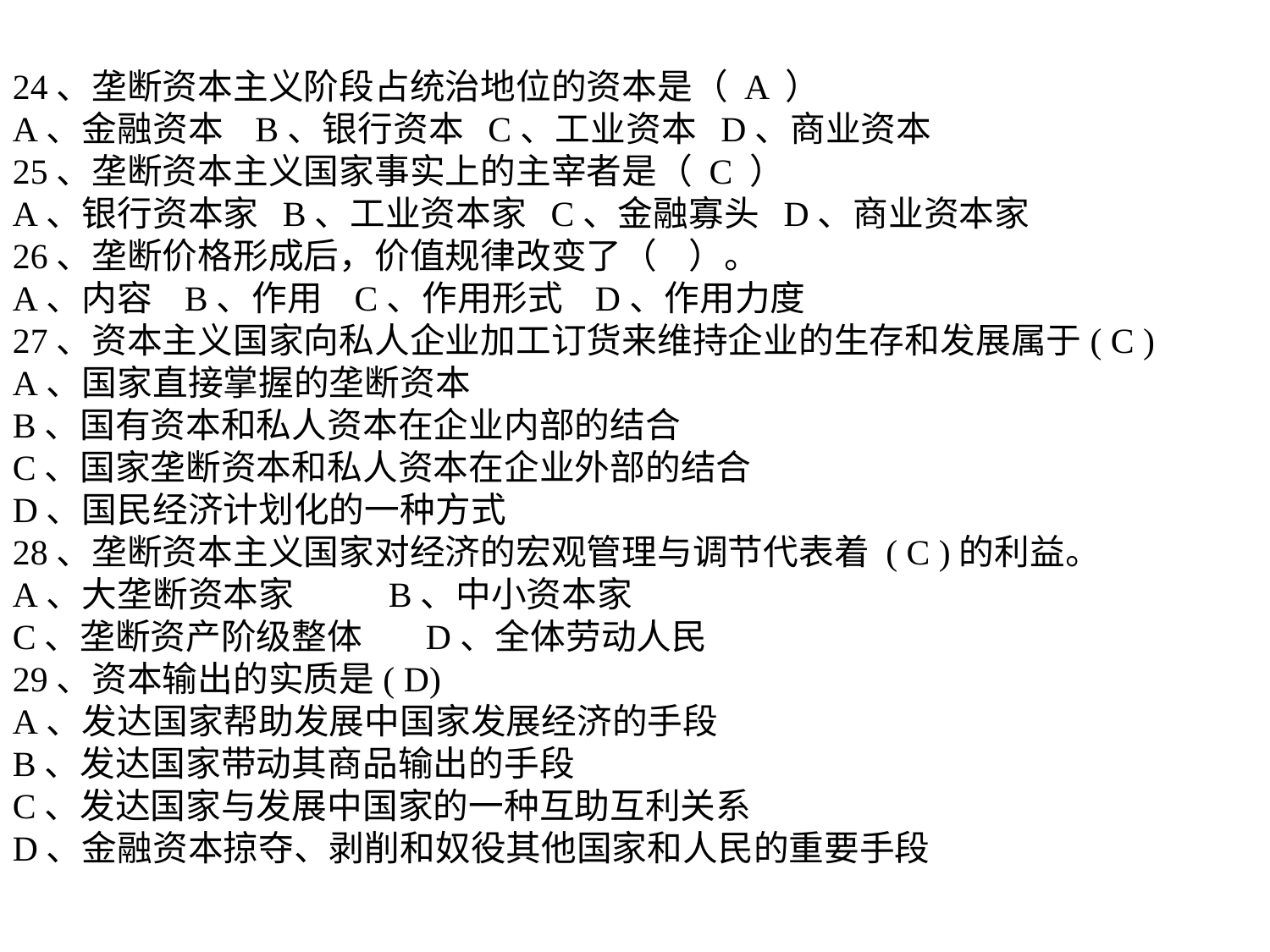

24、垄断资本主义阶段占统治地位的资本是（ A ）
A、金融资本   B、银行资本  C、工业资本  D、商业资本
25、垄断资本主义国家事实上的主宰者是（ C ）
A、银行资本家  B、工业资本家  C、金融寡头  D、商业资本家
26、垄断价格形成后，价值规律改变了（    ）。
A、内容   B、作用   C、作用形式   D、作用力度
27、资本主义国家向私人企业加工订货来维持企业的生存和发展属于( C )
A、国家直接掌握的垄断资本
B、国有资本和私人资本在企业内部的结合
C、国家垄断资本和私人资本在企业外部的结合
D、国民经济计划化的一种方式
28、垄断资本主义国家对经济的宏观管理与调节代表着 ( C )的利益。
A、大垄断资本家           B、中小资本家
C、垄断资产阶级整体       D、全体劳动人民
29、资本输出的实质是( D)
A、发达国家帮助发展中国家发展经济的手段
B、发达国家带动其商品输出的手段
C、发达国家与发展中国家的一种互助互利关系
D、金融资本掠夺、剥削和奴役其他国家和人民的重要手段